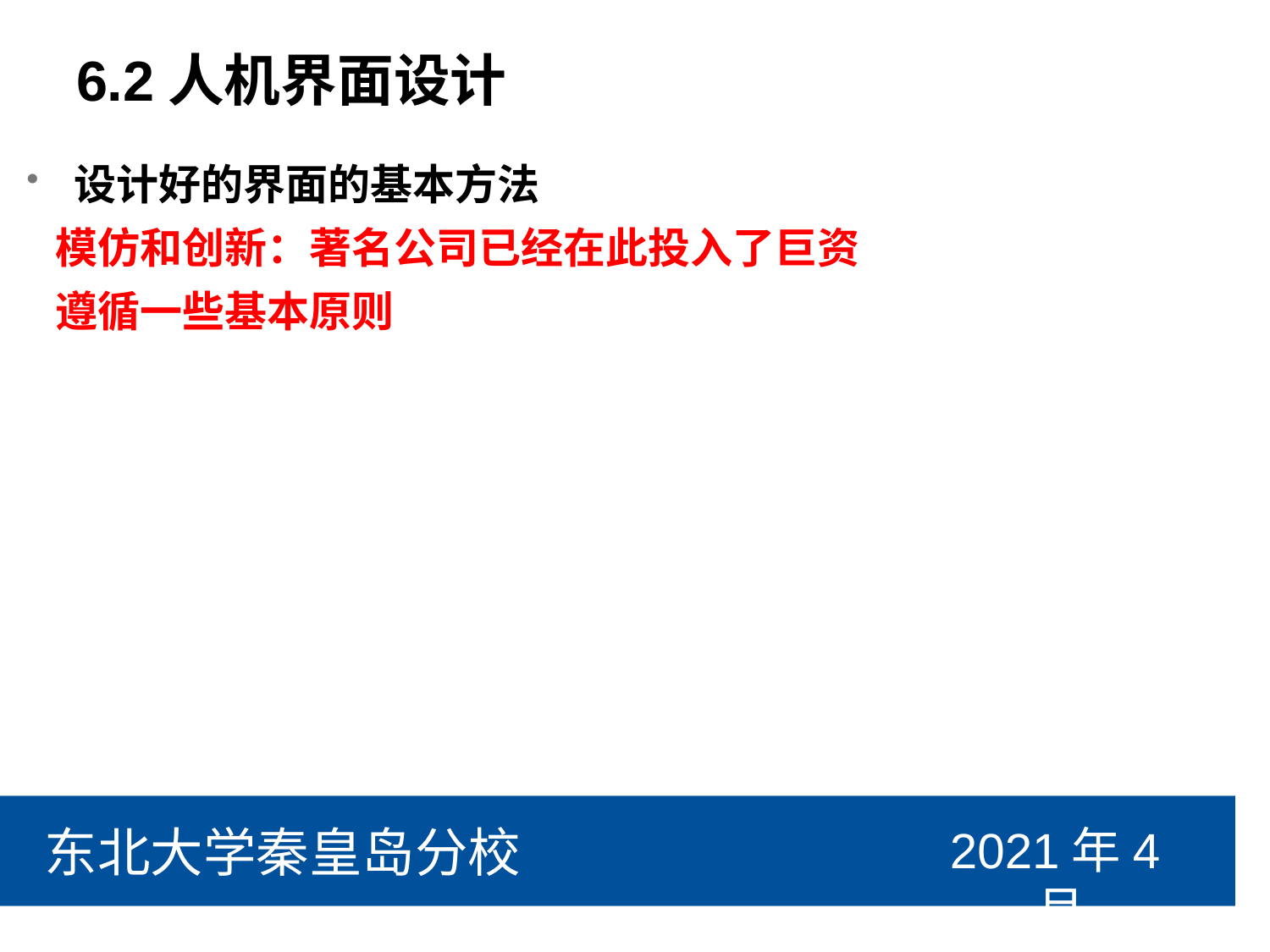

# 6.2人机界面设计
设计好的界面的基本方法
  模仿和创新：著名公司已经在此投入了巨资
  遵循一些基本原则